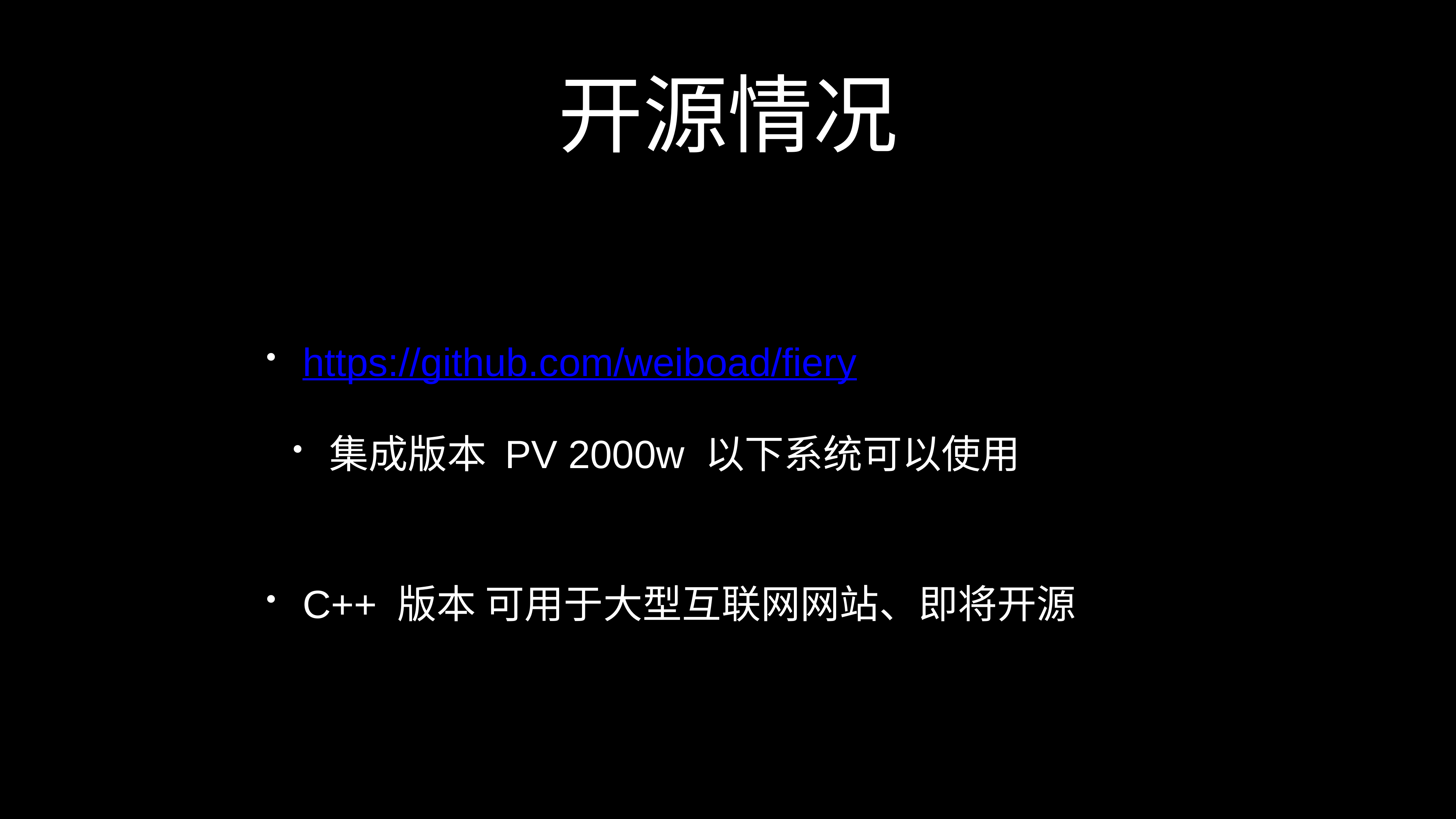

# 开源情况
https://github.com/weiboad/fiery
集成版本 PV 2000w 以下系统可以使用

C++ 版本 可用于大型互联网网站、即将开源